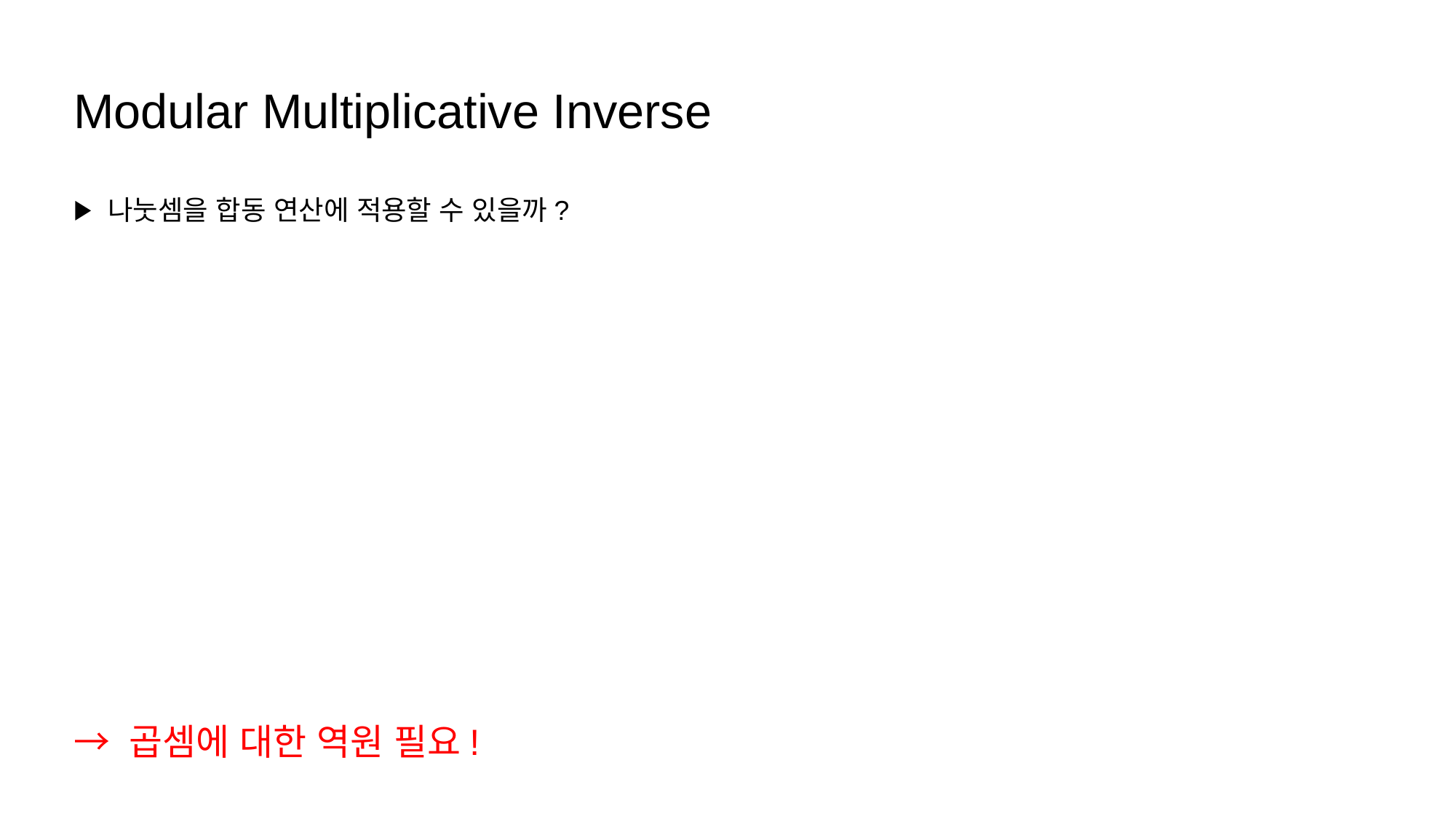

Modular Multiplicative Inverse
나눗셈을 합동 연산에 적용할 수 있을까?
→ 곱셈에 대한 역원 필요!